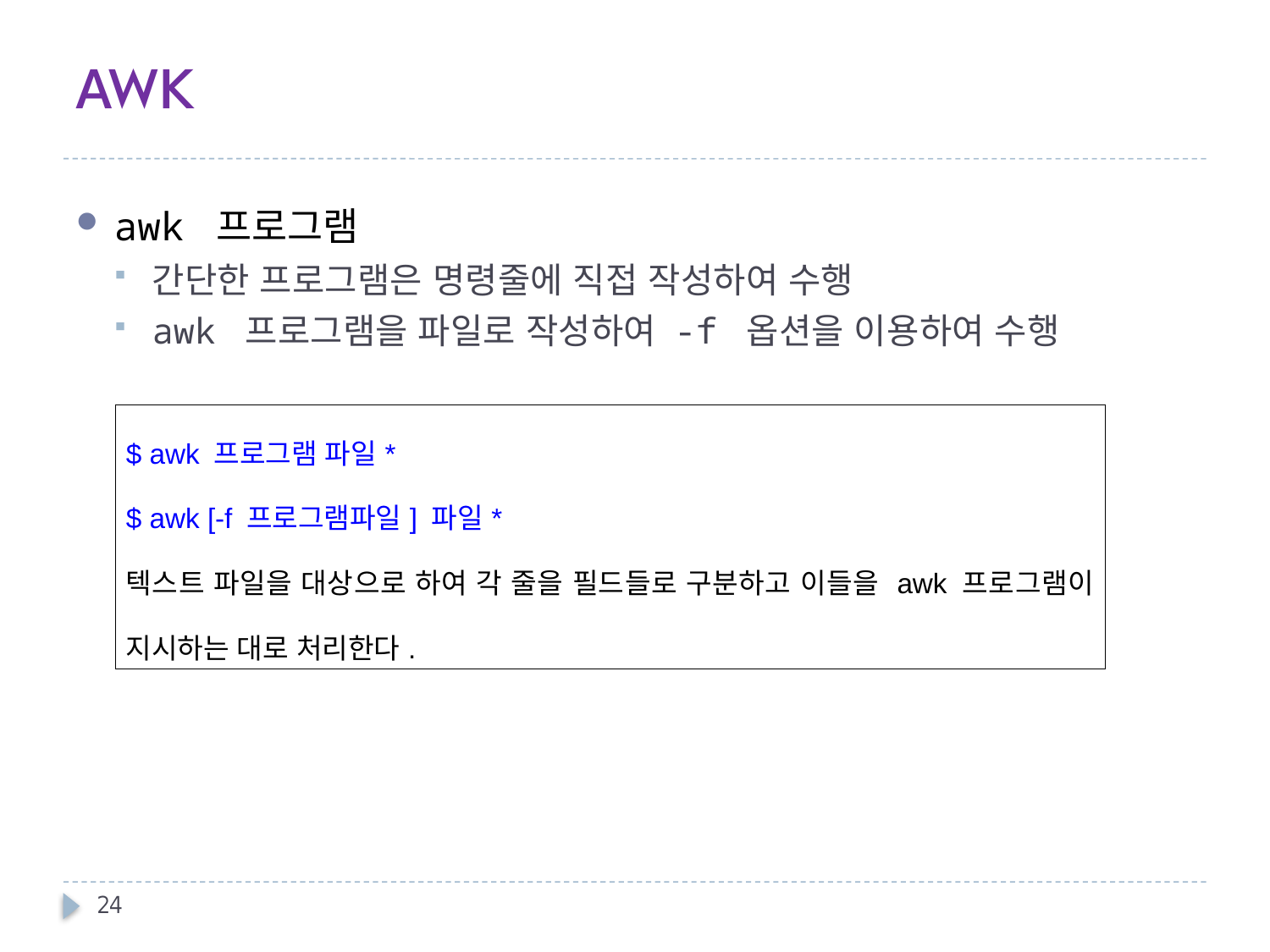

# AWK
awk 프로그램
간단한 프로그램은 명령줄에 직접 작성하여 수행
awk 프로그램을 파일로 작성하여 -f 옵션을 이용하여 수행

| $ awk 프로그램 파일\* $ awk [-f 프로그램파일] 파일\* 텍스트 파일을 대상으로 하여 각 줄을 필드들로 구분하고 이들을 awk 프로그램이 지시하는 대로 처리한다. |
| --- |
24